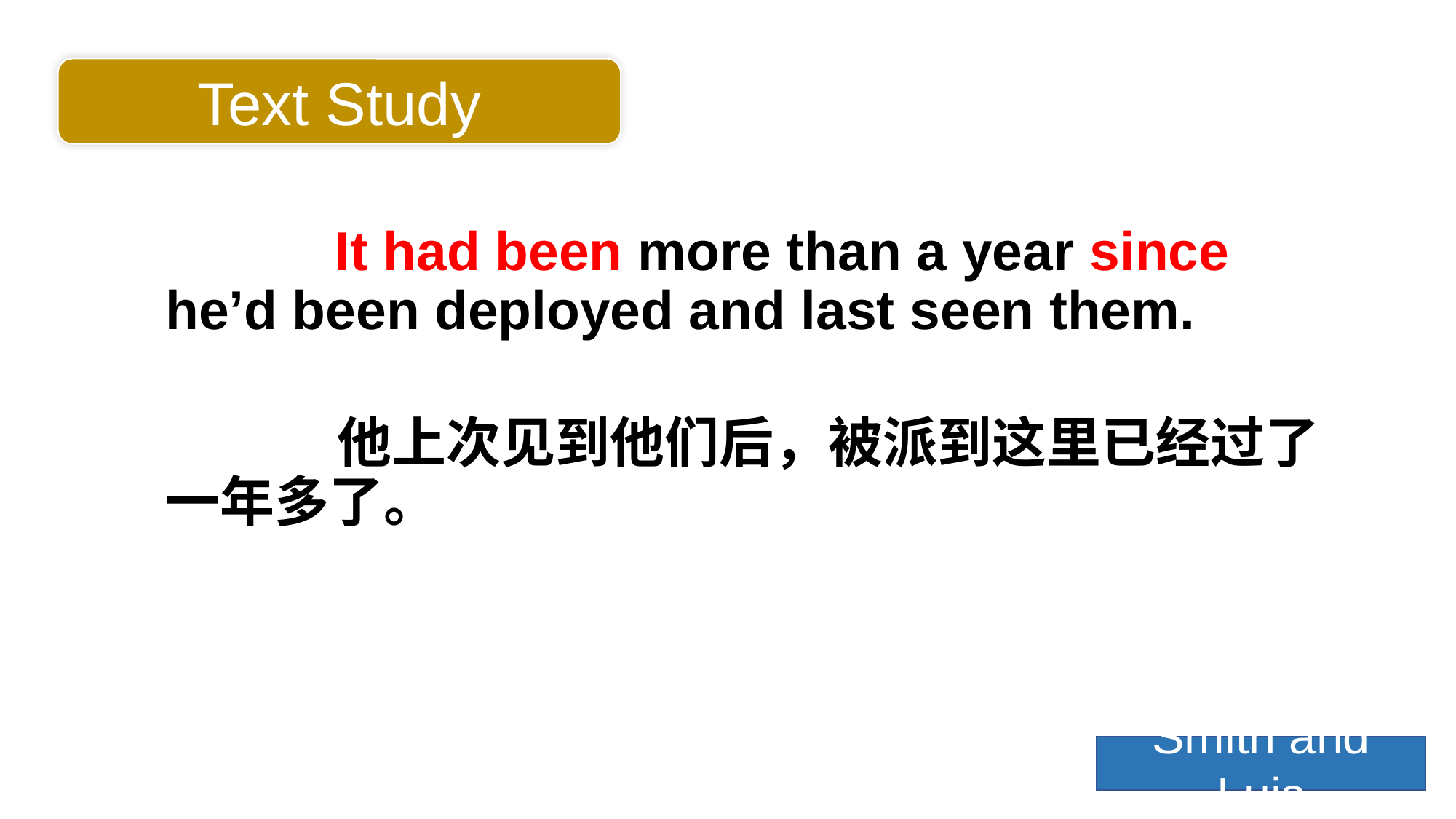

Text Study
	    It had been more than a year since he’d been deployed and last seen them.

	    他上次见到他们后，被派到这里已经过了一年多了。
Smith and Luis